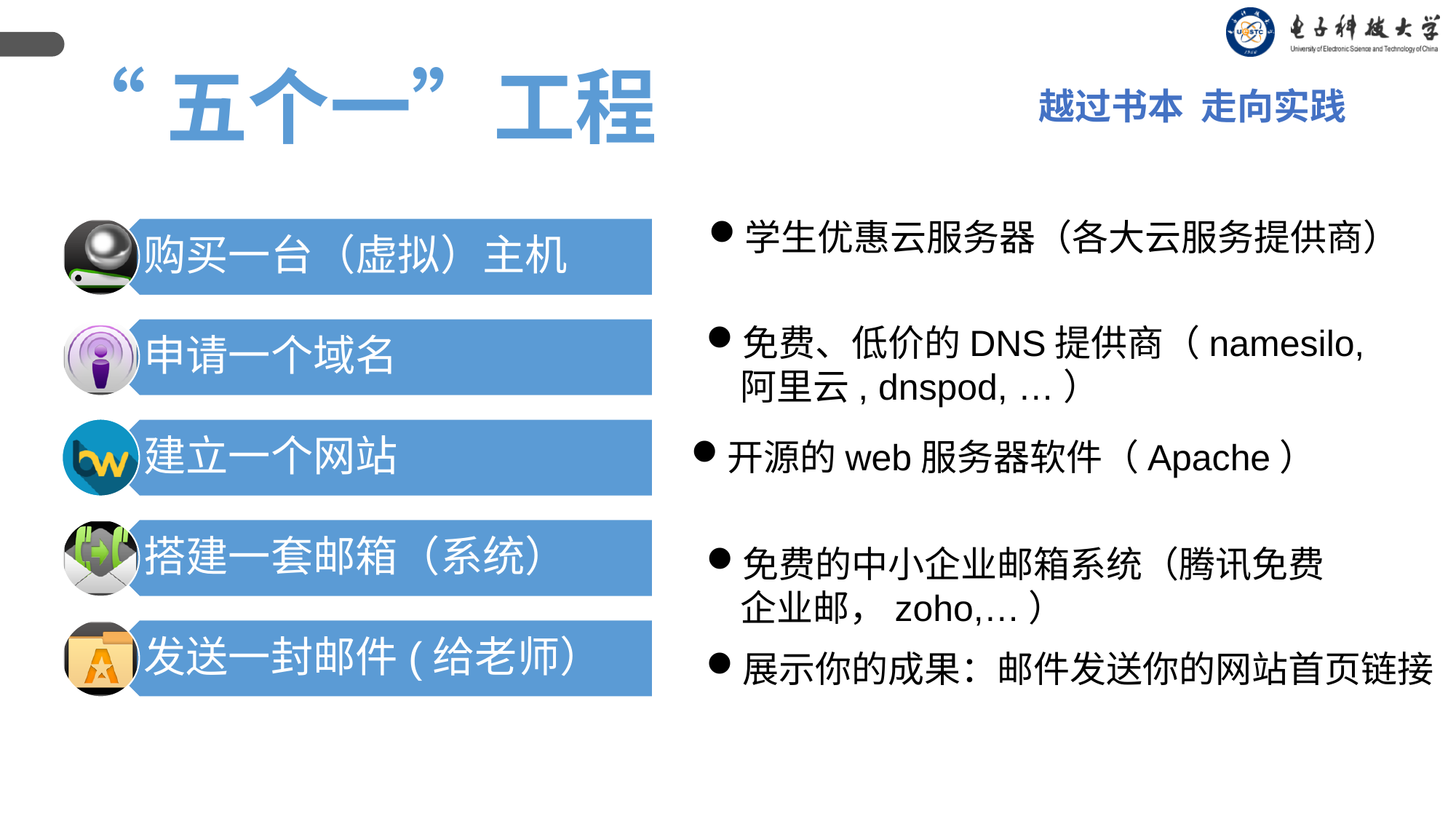

“五个一”工程
越过书本  走向实践
学生优惠云服务器（各大云服务提供商）
购买一台（虚拟）主机
申请一个域名
建立一个网站
搭建一套邮箱（系统）
发送一封邮件(给老师）
免费、低价的DNS提供商（namesilo, 阿里云, dnspod, …）
开源的web服务器软件（Apache）
免费的中小企业邮箱系统（腾讯免费企业邮，zoho,…）
展示你的成果：邮件发送你的网站首页链接